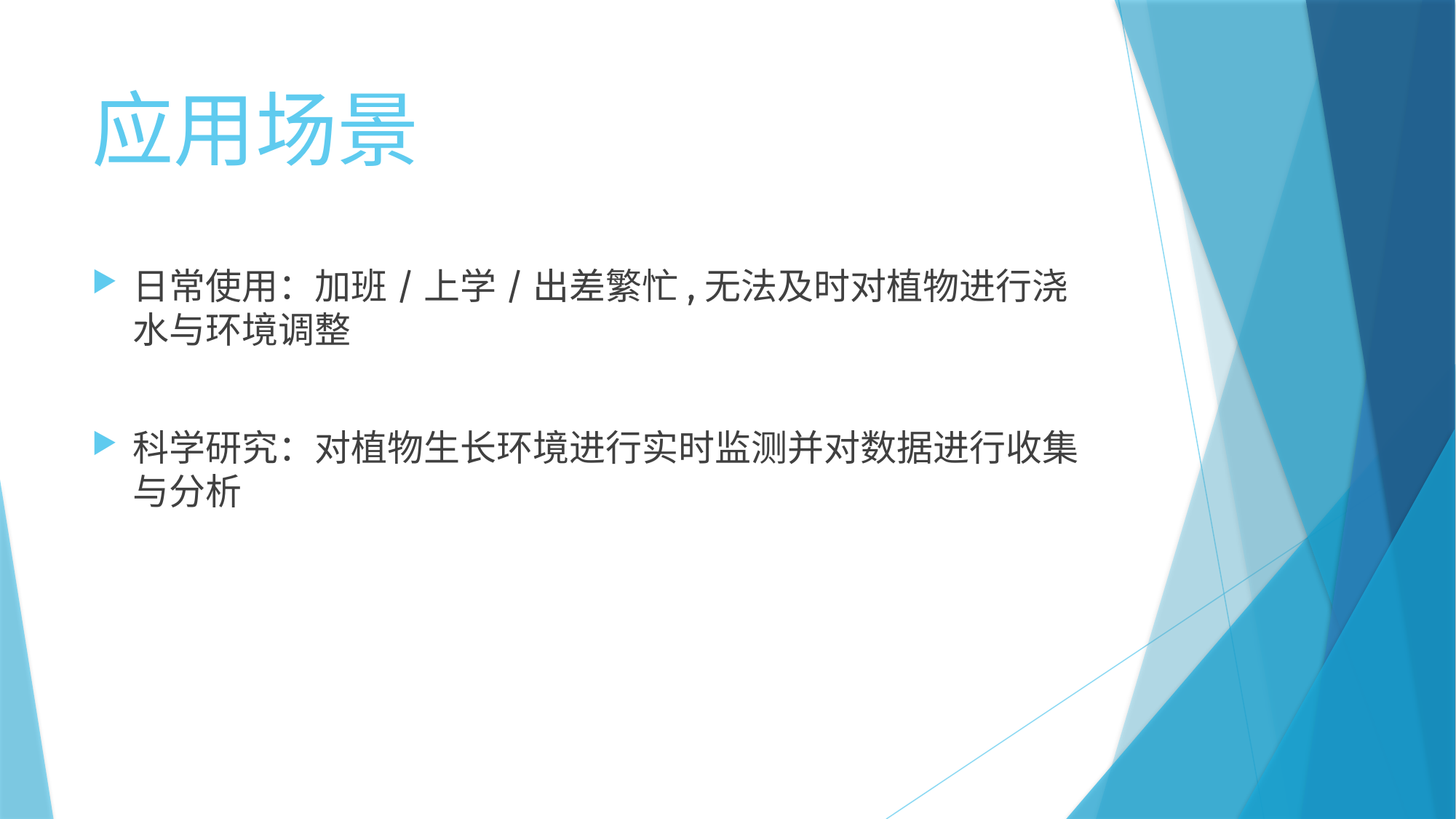

# 应用场景
日常使用：加班/上学/出差繁忙,无法及时对植物进行浇水与环境调整

科学研究：对植物生长环境进行实时监测并对数据进行收集与分析